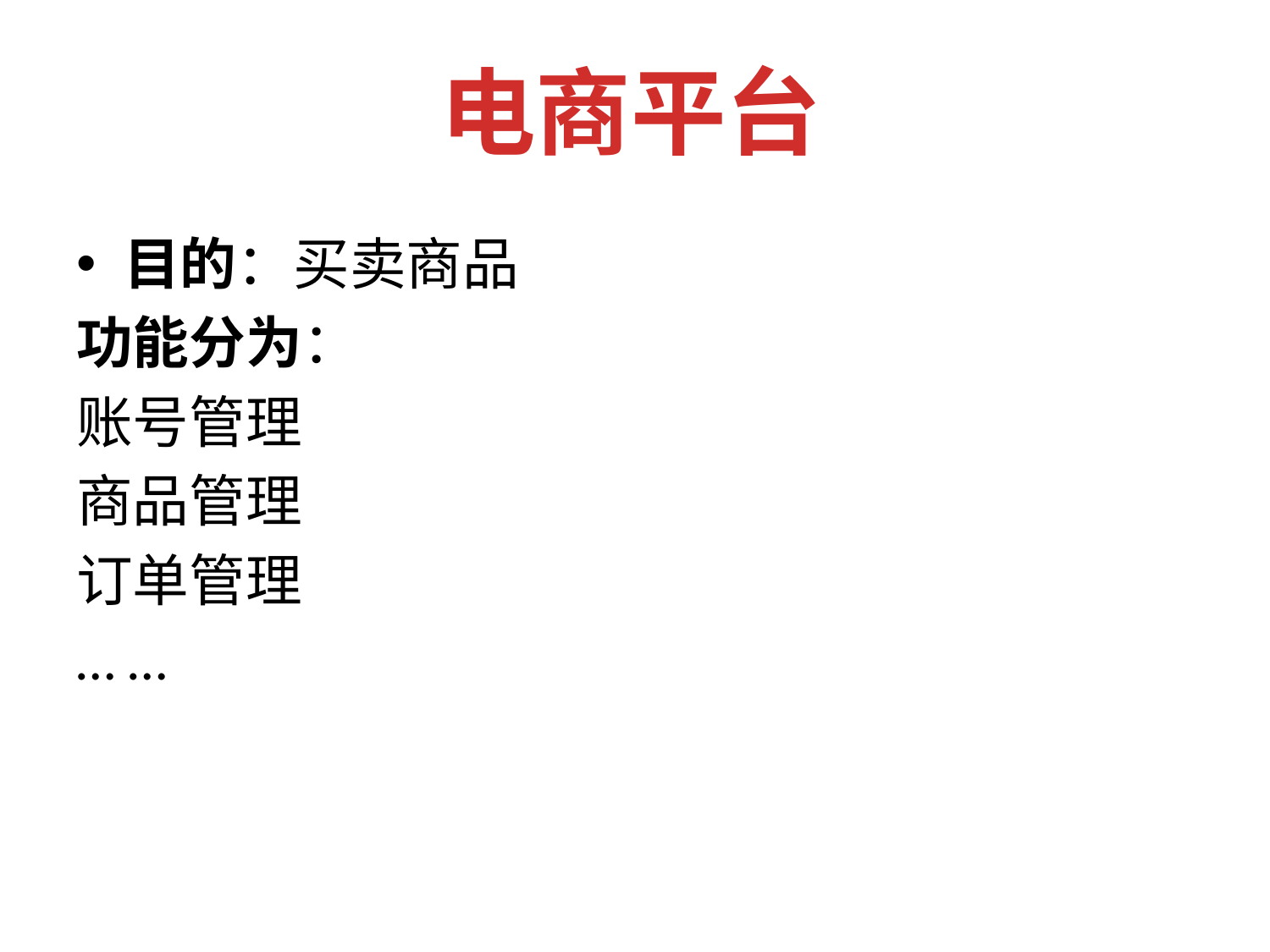

#
电商平台
目的：买卖商品
功能分为：
账号管理
商品管理
订单管理
… …